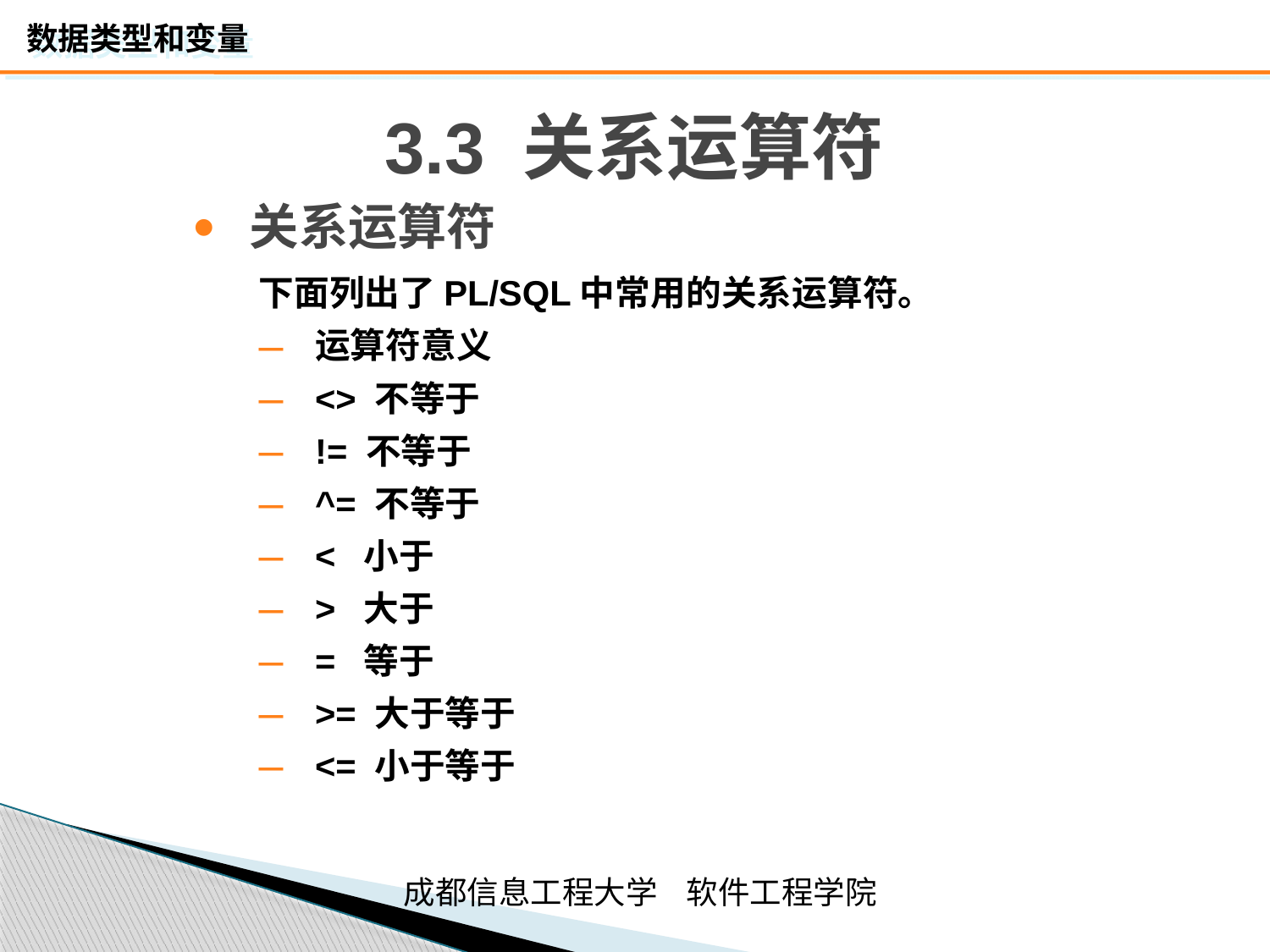

# 3.3 关系运算符
关系运算符
下面列出了PL/SQL中常用的关系运算符。
运算符意义
<> 不等于
!= 不等于
^= 不等于
<  小于
>  大于
=  等于
>= 大于等于
<= 小于等于